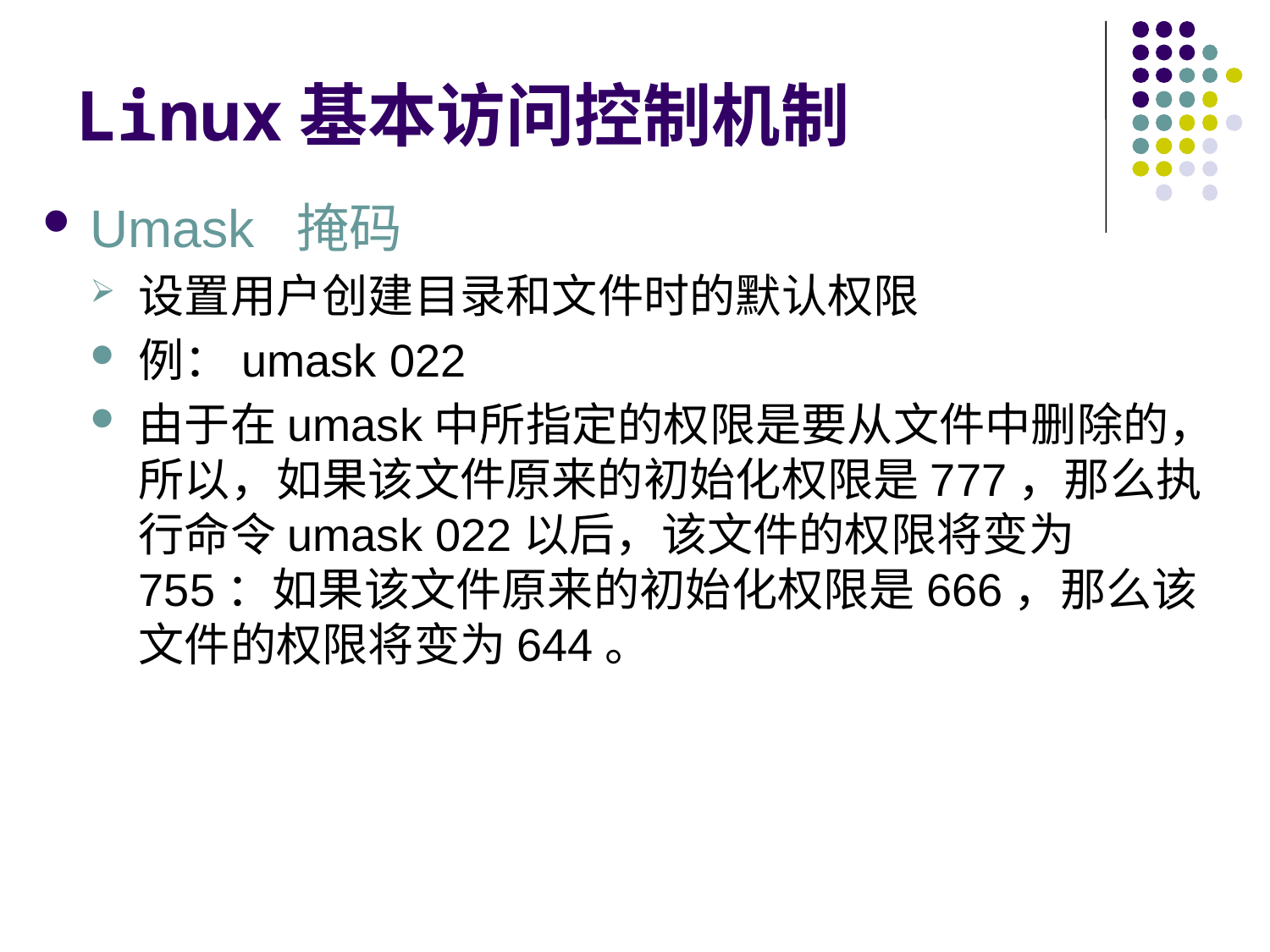

# Linux基本访问控制机制
Umask  掩码
设置用户创建目录和文件时的默认权限
例：umask 022
由于在umask中所指定的权限是要从文件中删除的，所以，如果该文件原来的初始化权限是777，那么执行命令umask 022以后，该文件的权限将变为755：如果该文件原来的初始化权限是666，那么该文件的权限将变为644。